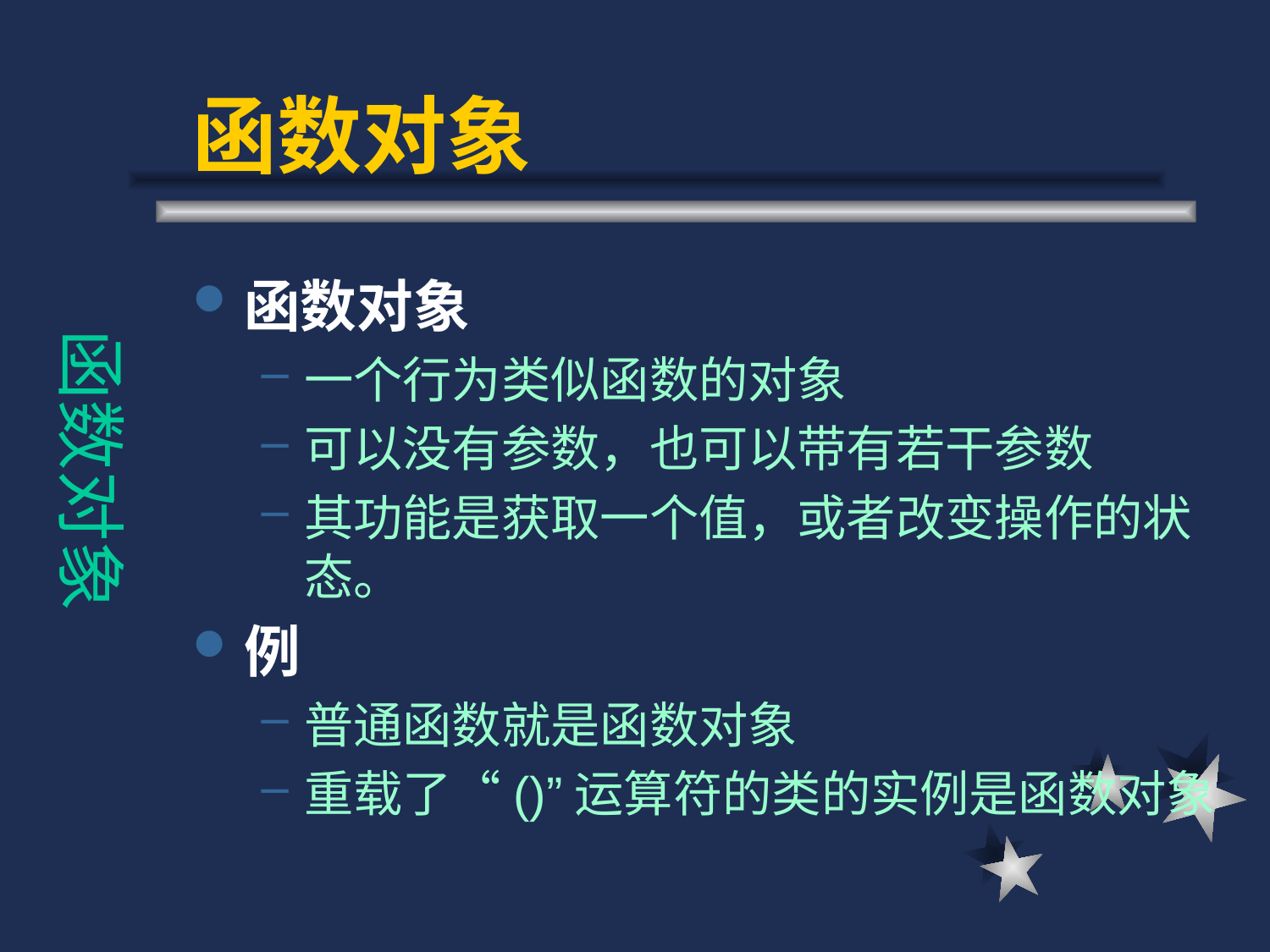

# 函数对象
函数对象
函数对象
一个行为类似函数的对象
可以没有参数，也可以带有若干参数
其功能是获取一个值，或者改变操作的状态。
例
普通函数就是函数对象
重载了“()”运算符的类的实例是函数对象
36